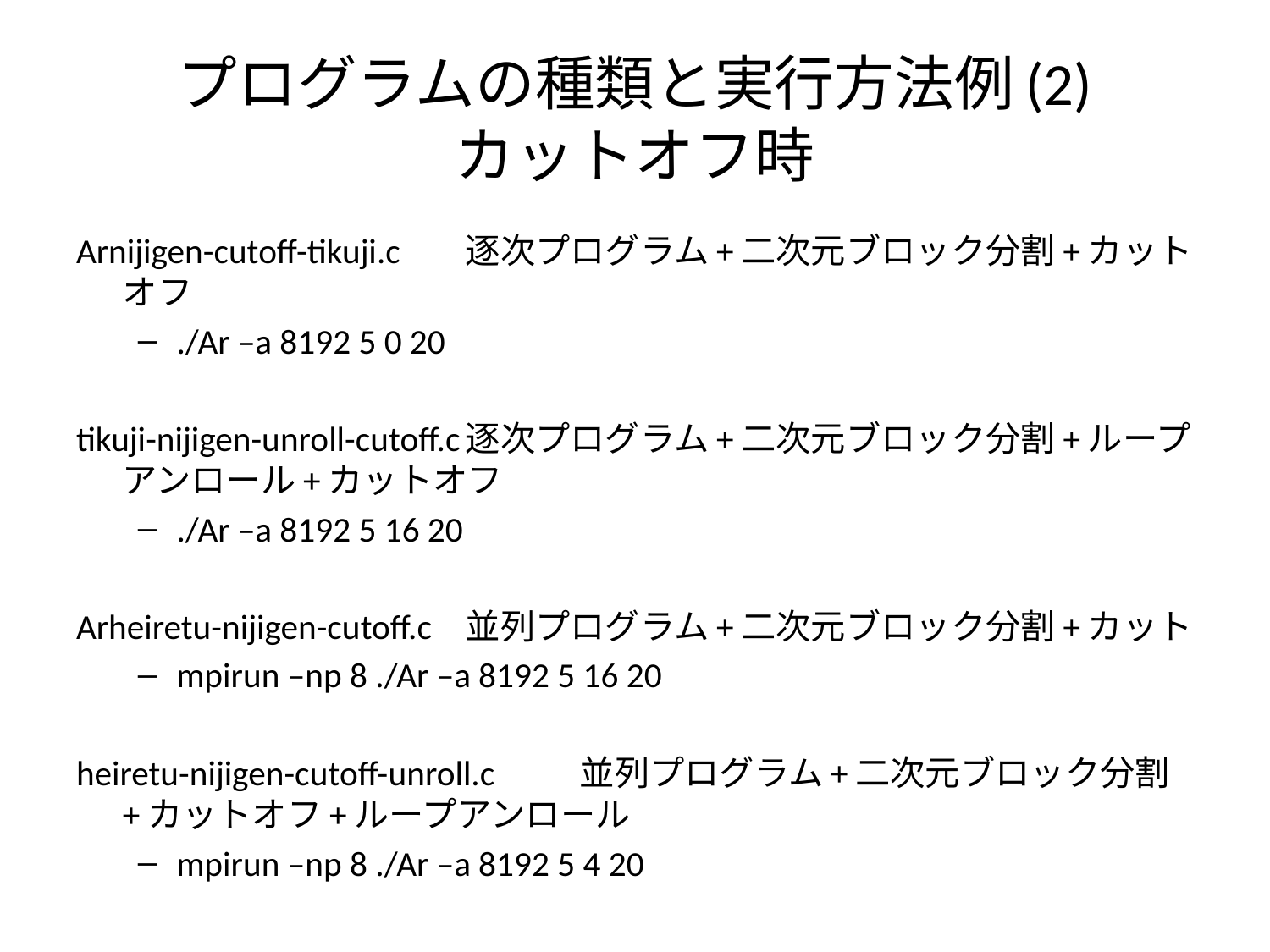

# プログラムの種類と実行方法例(2) カットオフ時
Arnijigen-cutoff-tikuji.c	逐次プログラム+二次元ブロック分割+カットオフ
./Ar –a 8192 5 0 20

tikuji-nijigen-unroll-cutoff.c	逐次プログラム+二次元ブロック分割+ループアンロール+カットオフ
./Ar –a 8192 5 16 20

Arheiretu-nijigen-cutoff.c	並列プログラム+二次元ブロック分割+カット
mpirun –np 8 ./Ar –a 8192 5 16 20

heiretu-nijigen-cutoff-unroll.c	並列プログラム+二次元ブロック分割+カットオフ+ループアンロール
mpirun –np 8 ./Ar –a 8192 5 4 20